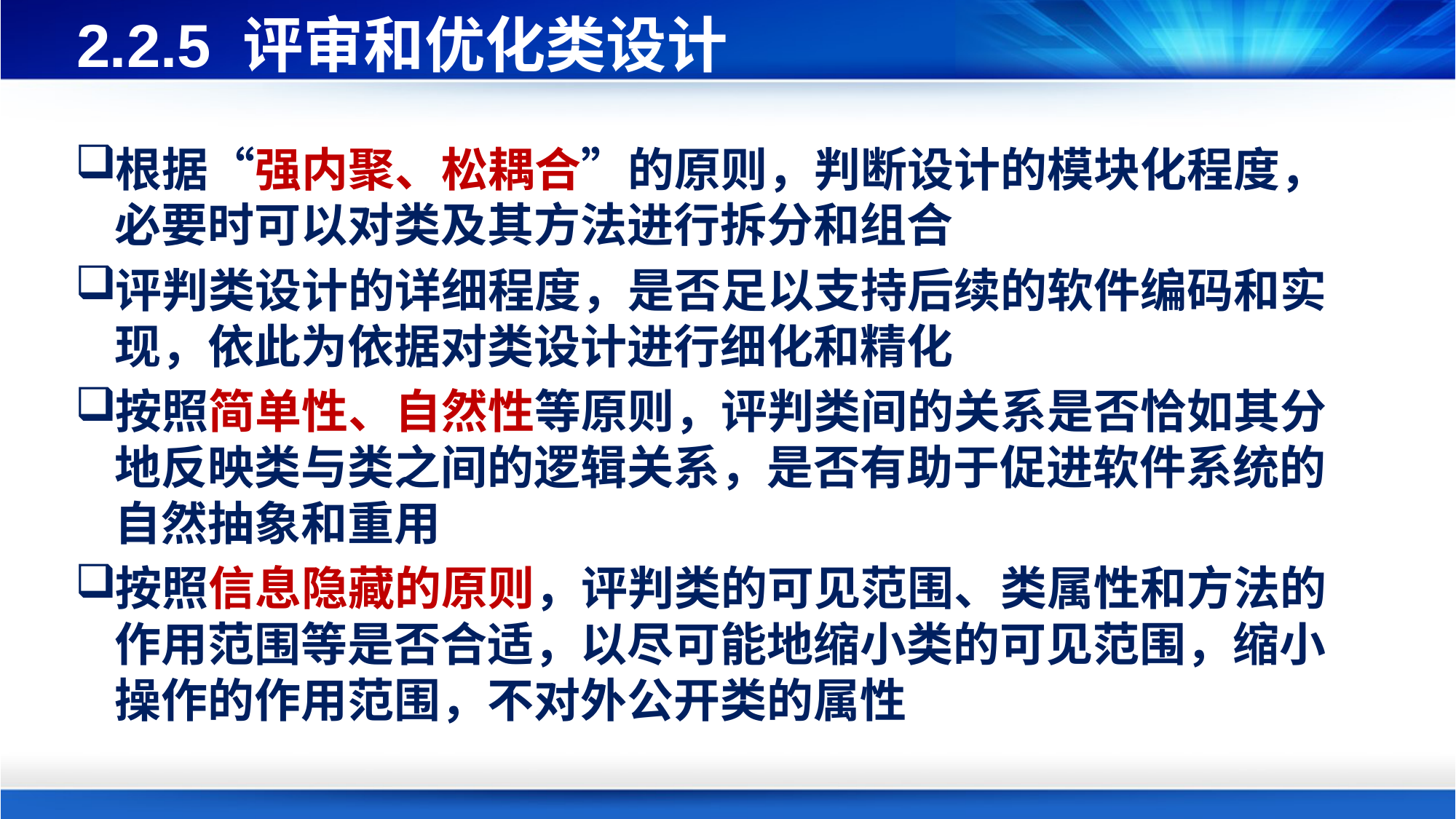

# 2.2.5 评审和优化类设计
根据“强内聚、松耦合”的原则，判断设计的模块化程度，必要时可以对类及其方法进行拆分和组合
评判类设计的详细程度，是否足以支持后续的软件编码和实现，依此为依据对类设计进行细化和精化
按照简单性、自然性等原则，评判类间的关系是否恰如其分地反映类与类之间的逻辑关系，是否有助于促进软件系统的自然抽象和重用
按照信息隐藏的原则，评判类的可见范围、类属性和方法的作用范围等是否合适，以尽可能地缩小类的可见范围，缩小操作的作用范围，不对外公开类的属性